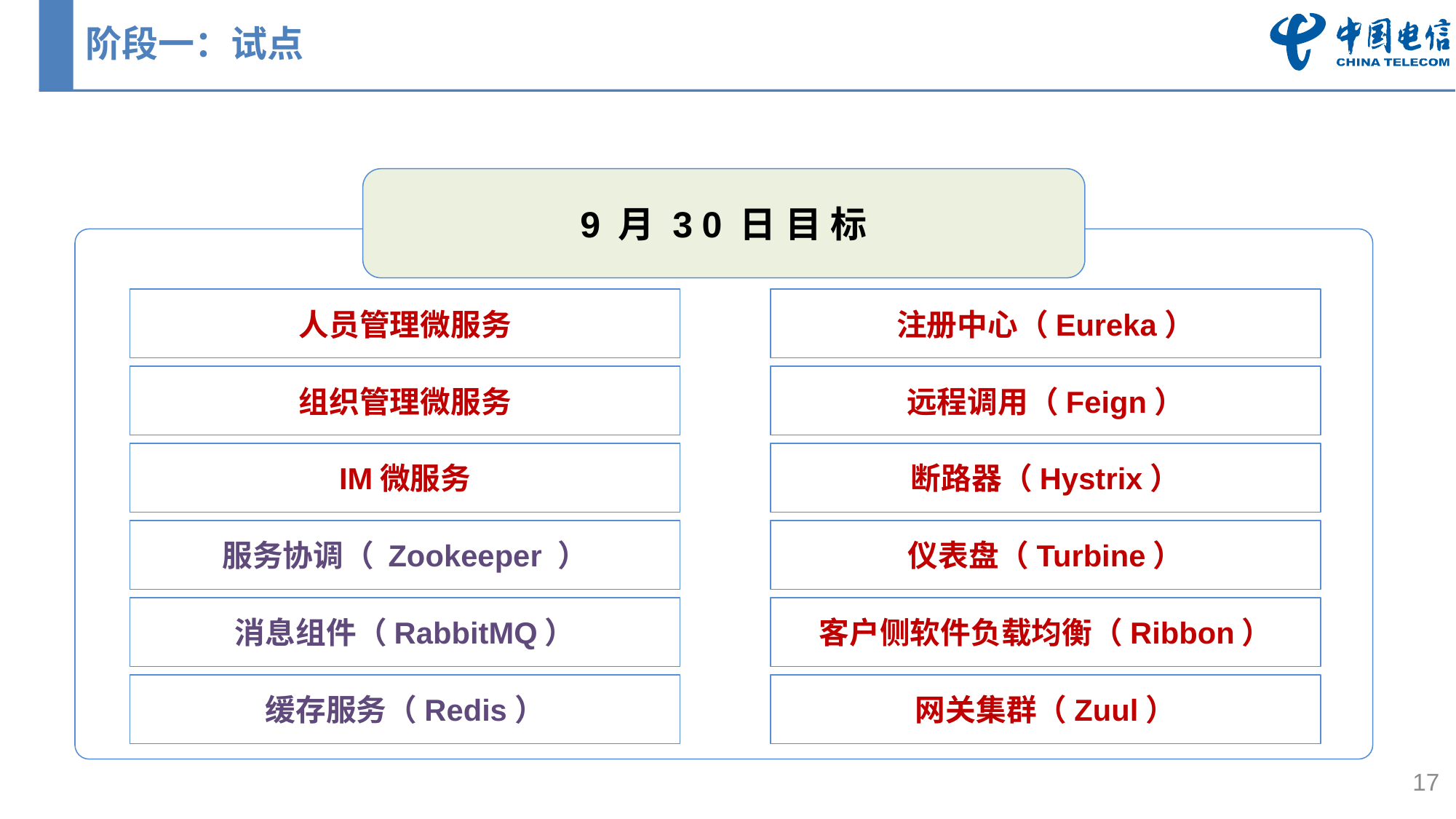

# 阶段一：试点
9月30日目标

人员管理微服务
注册中心（Eureka）
远程调用（Feign）
断路器（Hystrix）
仪表盘（Turbine）
客户侧软件负载均衡（Ribbon）
网关集群（Zuul）
组织管理微服务
IM微服务
服务协调（ Zookeeper ）
消息组件（RabbitMQ）
缓存服务（Redis）
17